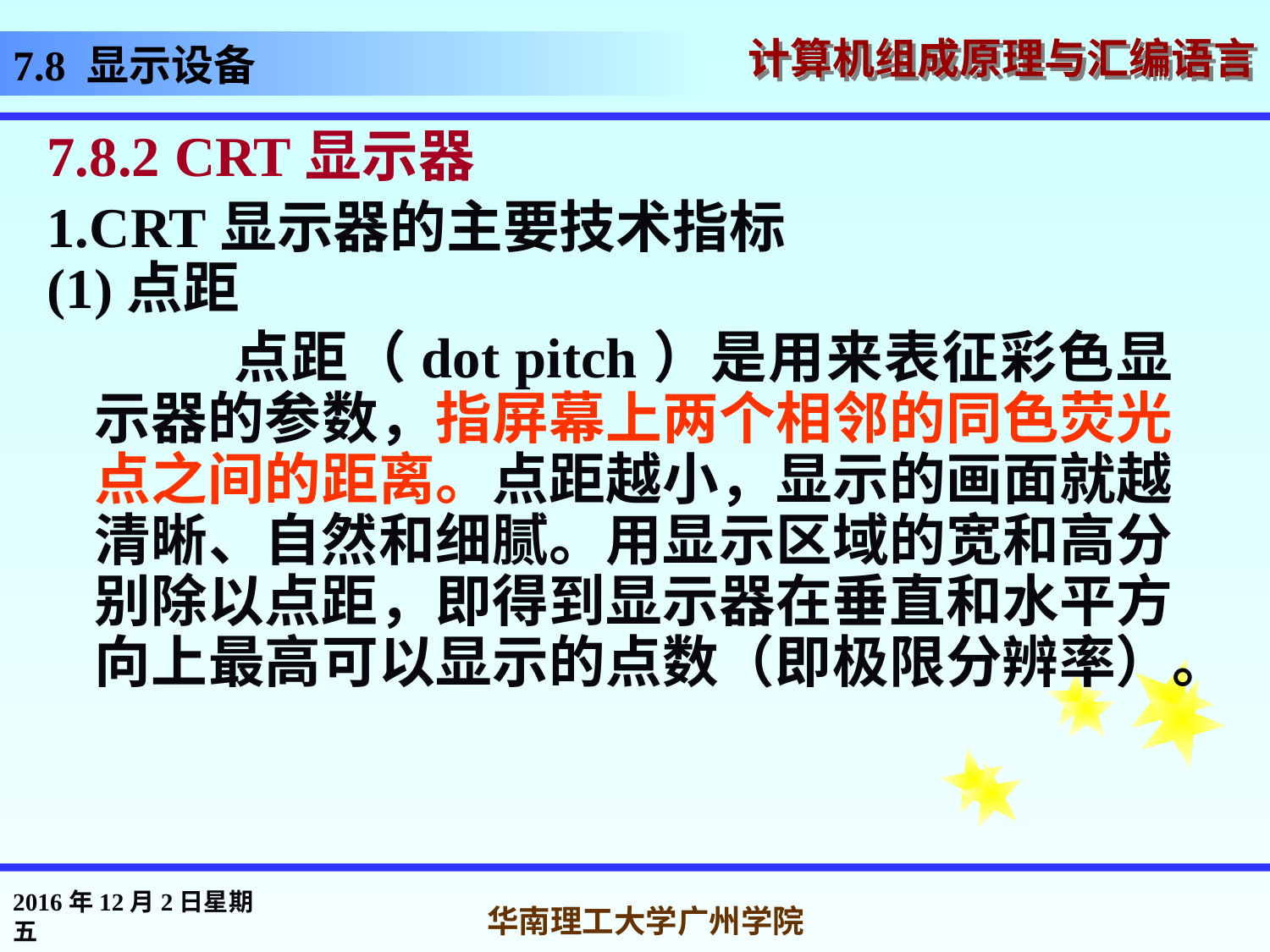

# 7.8 显示设备
7.8.2 CRT显示器
1.CRT显示器的主要技术指标
(1)点距
            点距（dot pitch）是用来表征彩色显示器的参数，指屏幕上两个相邻的同色荧光点之间的距离。点距越小，显示的画面就越清晰、自然和细腻。用显示区域的宽和高分别除以点距，即得到显示器在垂直和水平方向上最高可以显示的点数（即极限分辨率）。
2016年12月2日星期五
华南理工大学广州学院